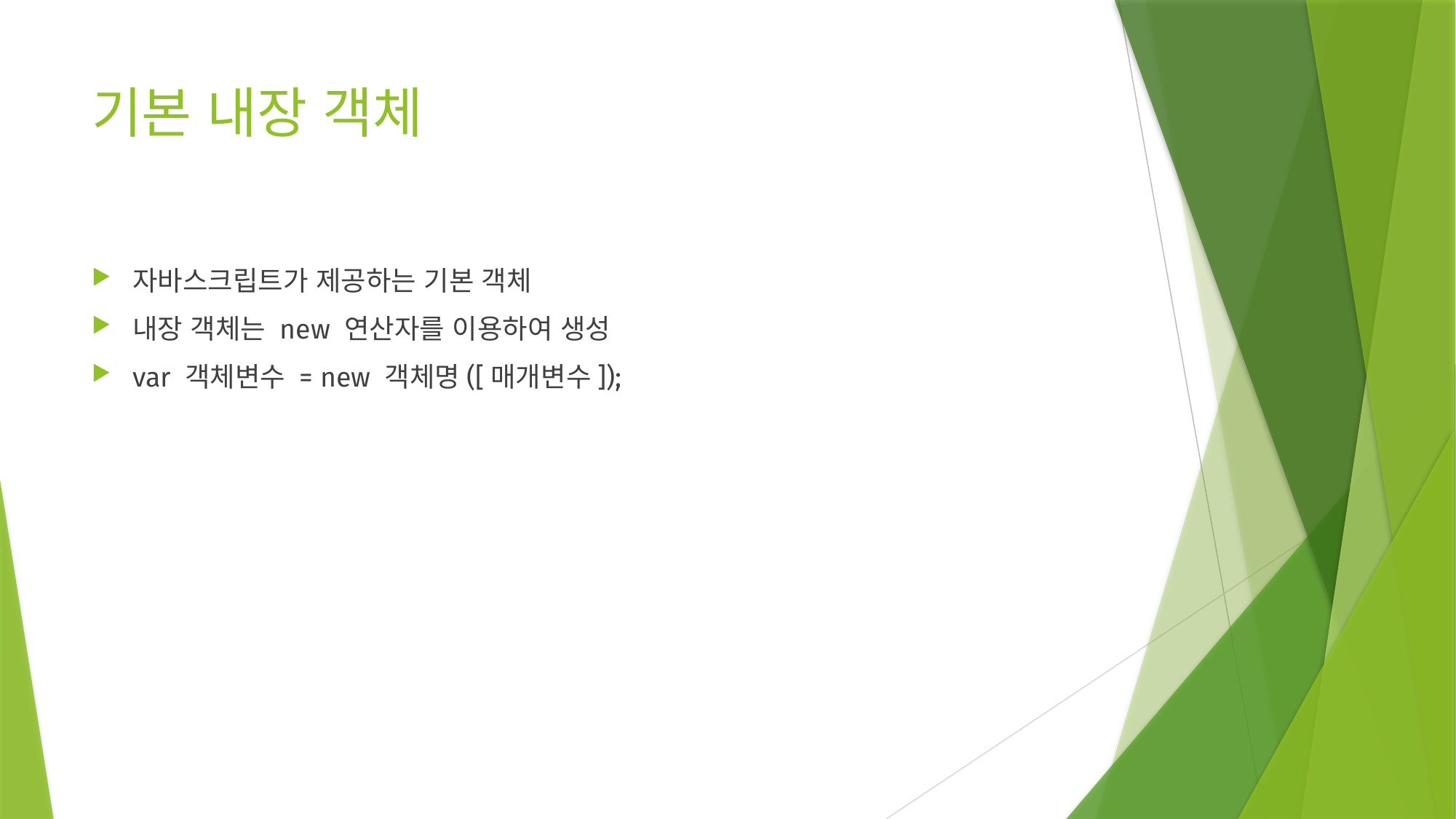

# 기본 내장 객체
자바스크립트가 제공하는 기본 객체
내장 객체는 new 연산자를 이용하여 생성
var 객체변수 = new 객체명([매개변수]);